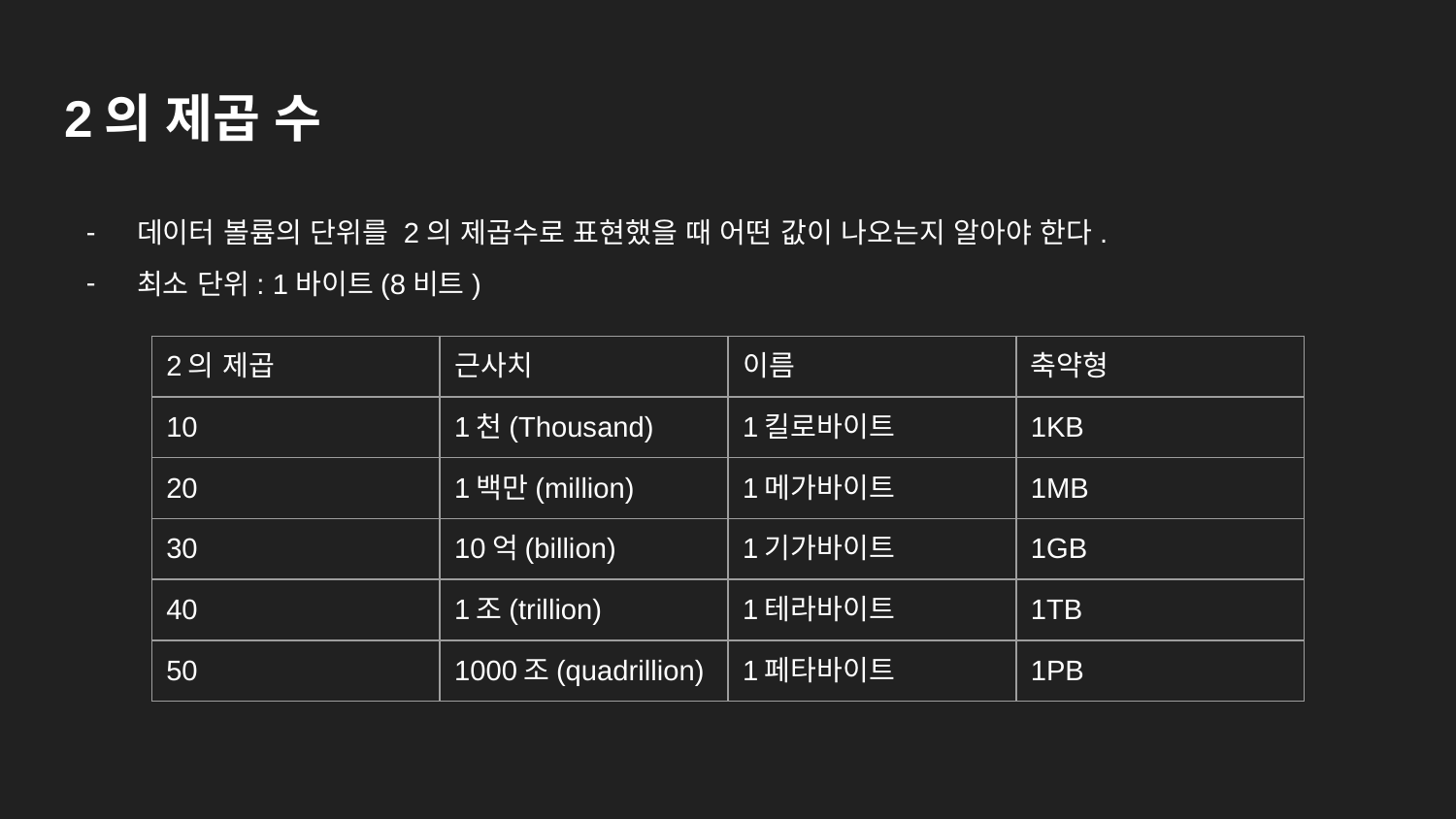

# 2의 제곱 수
데이터 볼륨의 단위를 2의 제곱수로 표현했을 때 어떤 값이 나오는지 알아야 한다.
최소 단위: 1바이트(8비트)
| 2의 제곱 | 근사치 | 이름 | 축약형 |
| --- | --- | --- | --- |
| 10 | 1천(Thousand) | 1킬로바이트 | 1KB |
| 20 | 1백만(million) | 1메가바이트 | 1MB |
| 30 | 10억(billion) | 1기가바이트 | 1GB |
| 40 | 1조(trillion) | 1테라바이트 | 1TB |
| 50 | 1000조(quadrillion) | 1페타바이트 | 1PB |